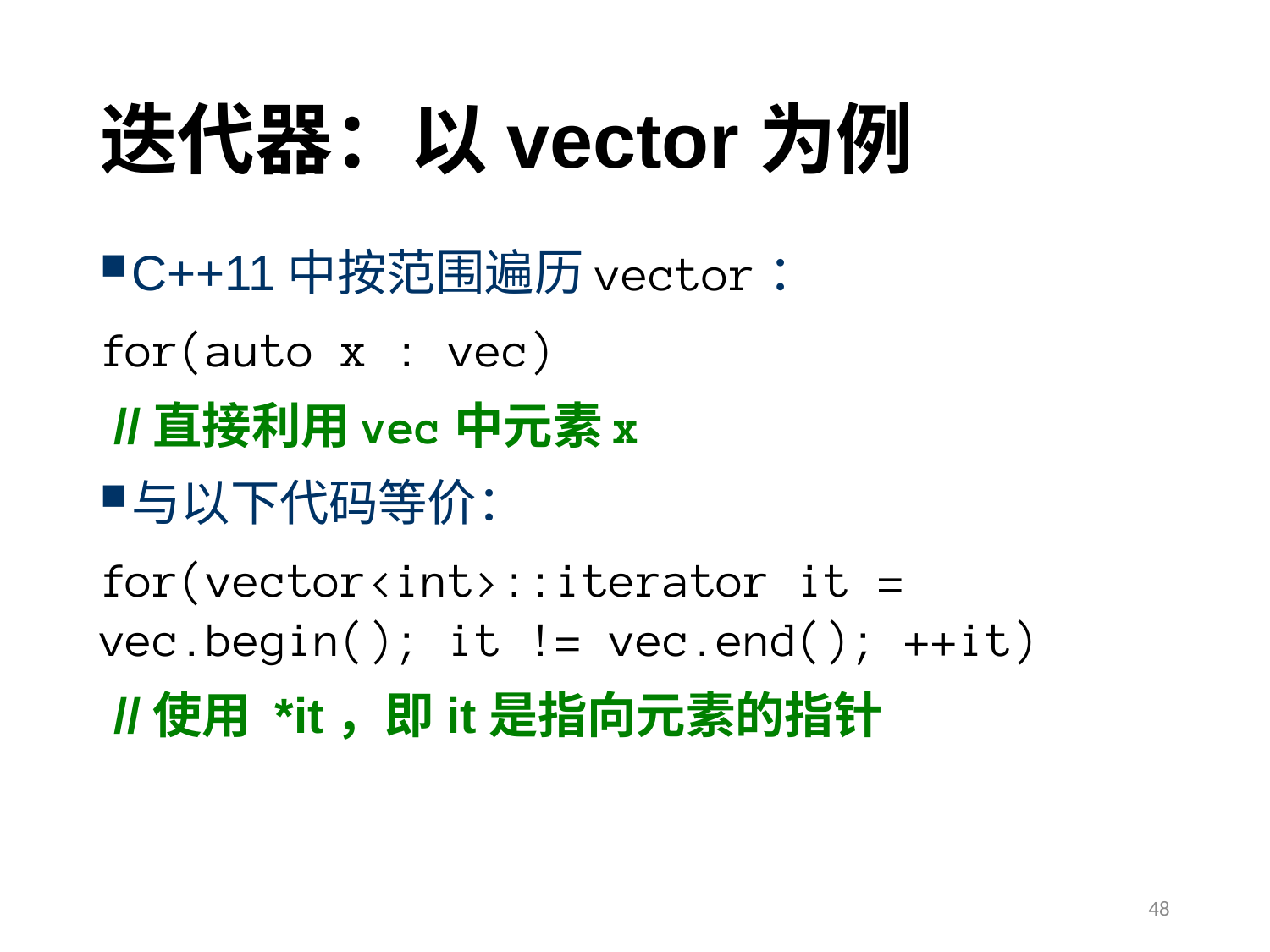

# 迭代器：以vector为例
C++11中按范围遍历vector：
for(auto x : vec)
 //直接利用vec中元素x
与以下代码等价：
for(vector<int>::iterator it = vec.begin(); it != vec.end(); ++it)
 //使用 *it，即it是指向元素的指针

48